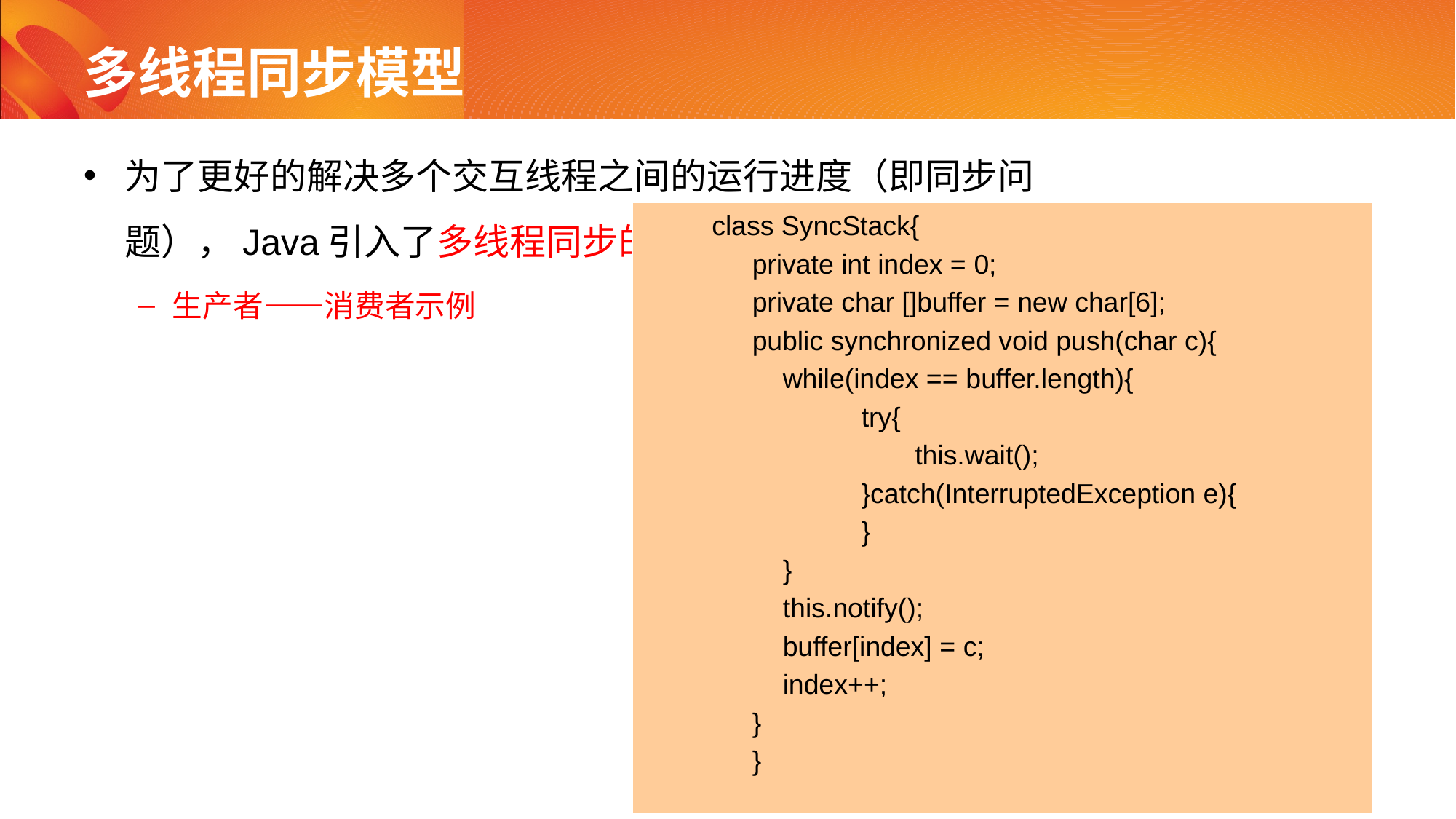

# 多线程同步模型
为了更好的解决多个交互线程之间的运行进度（即同步问题），Java引入了多线程同步的模型
生产者——消费者示例
         class SyncStack{
private int index = 0;
private char []buffer = new char[6];
public synchronized void push(char c){
    while(index == buffer.length){
	try{
 	       this.wait();
	}catch(InterruptedException e){
	}
    }
    this.notify();
    buffer[index] = c;
    index++;
}
}